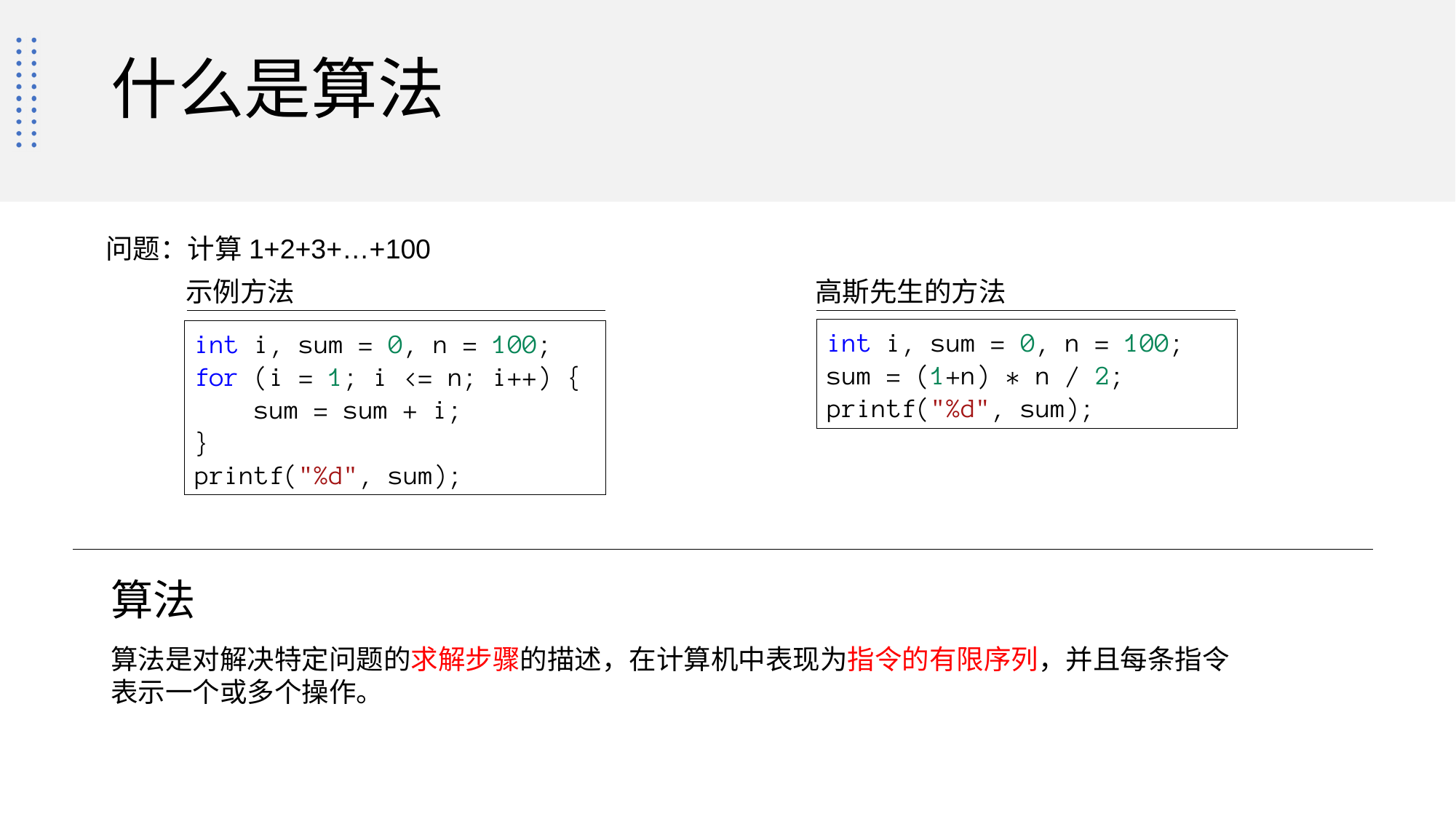

# 什么是算法
问题：计算1+2+3+…+100
示例方法
高斯先生的方法
int i, sum = 0, n = 100;
sum = (1+n) * n / 2;
printf("%d", sum);
int i, sum = 0, n = 100;
for (i = 1; i <= n; i++) {
    sum = sum + i;
}
printf("%d", sum);
算法
算法是对解决特定问题的求解步骤的描述，在计算机中表现为指令的有限序列，并且每条指令表示一个或多个操作。